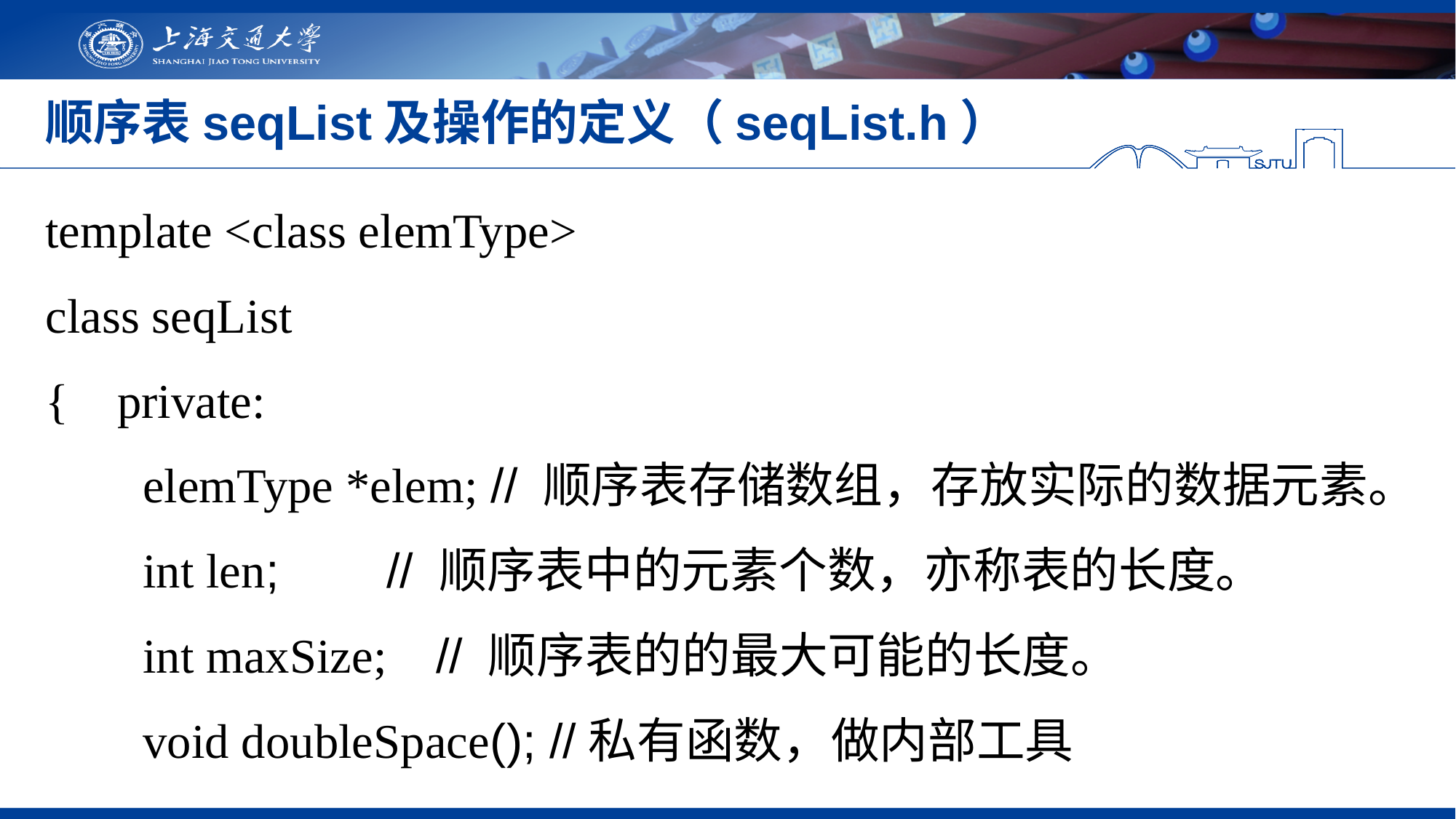

# 顺序表seqList及操作的定义（seqList.h）
template <class elemType>
class seqList
{    private:
        elemType *elem; // 顺序表存储数组，存放实际的数据元素。
        int len;        // 顺序表中的元素个数，亦称表的长度。
        int maxSize;    // 顺序表的的最大可能的长度。
        void doubleSpace(); //私有函数，做内部工具